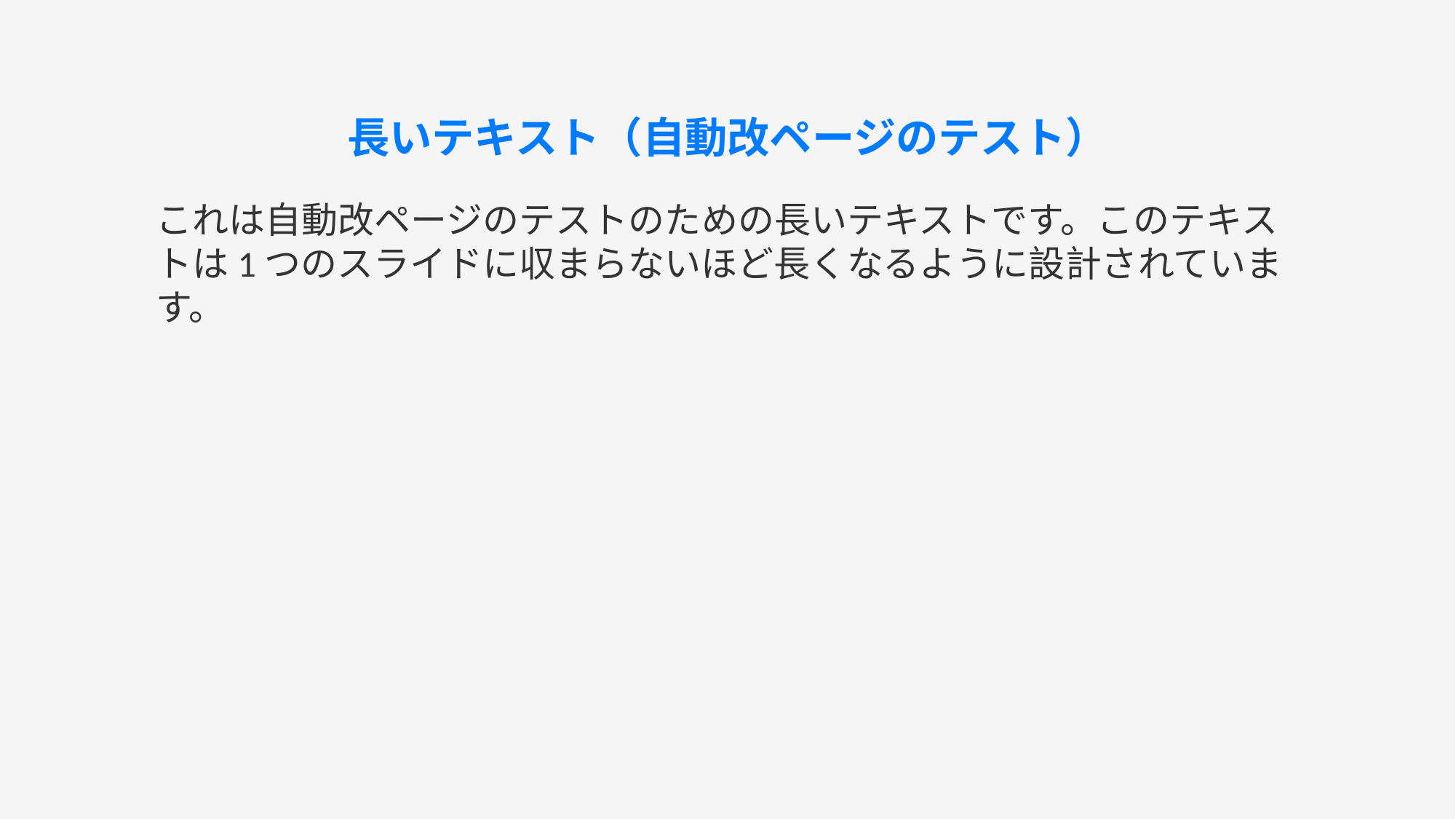

長いテキスト（自動改ページのテスト）
これは自動改ページのテストのための長いテキストです。このテキストは1つのスライドに収まらないほど長くなるように設計されています。